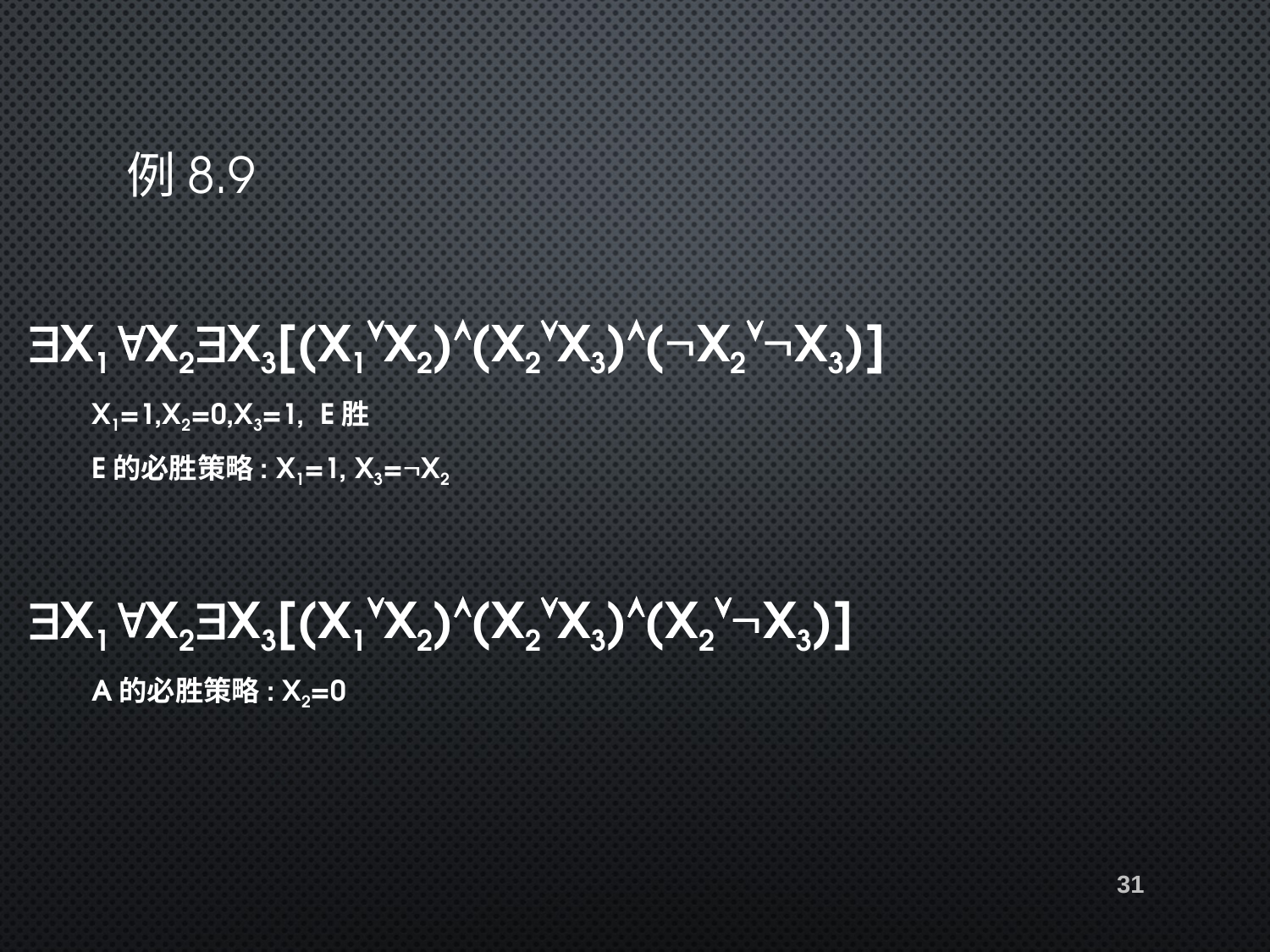

# 例8.9
∃x1∀x2∃x3[(x1∨x2)∧(x2∨x3)∧(¬x2∨¬x3)]
x1=1,x2=0,x3=1,  E胜
E的必胜策略: x1=1, x3=¬x2

∃x1∀x2∃x3[(x1∨x2)∧(x2∨x3)∧(x2∨¬x3)]
A的必胜策略: x2=0
31